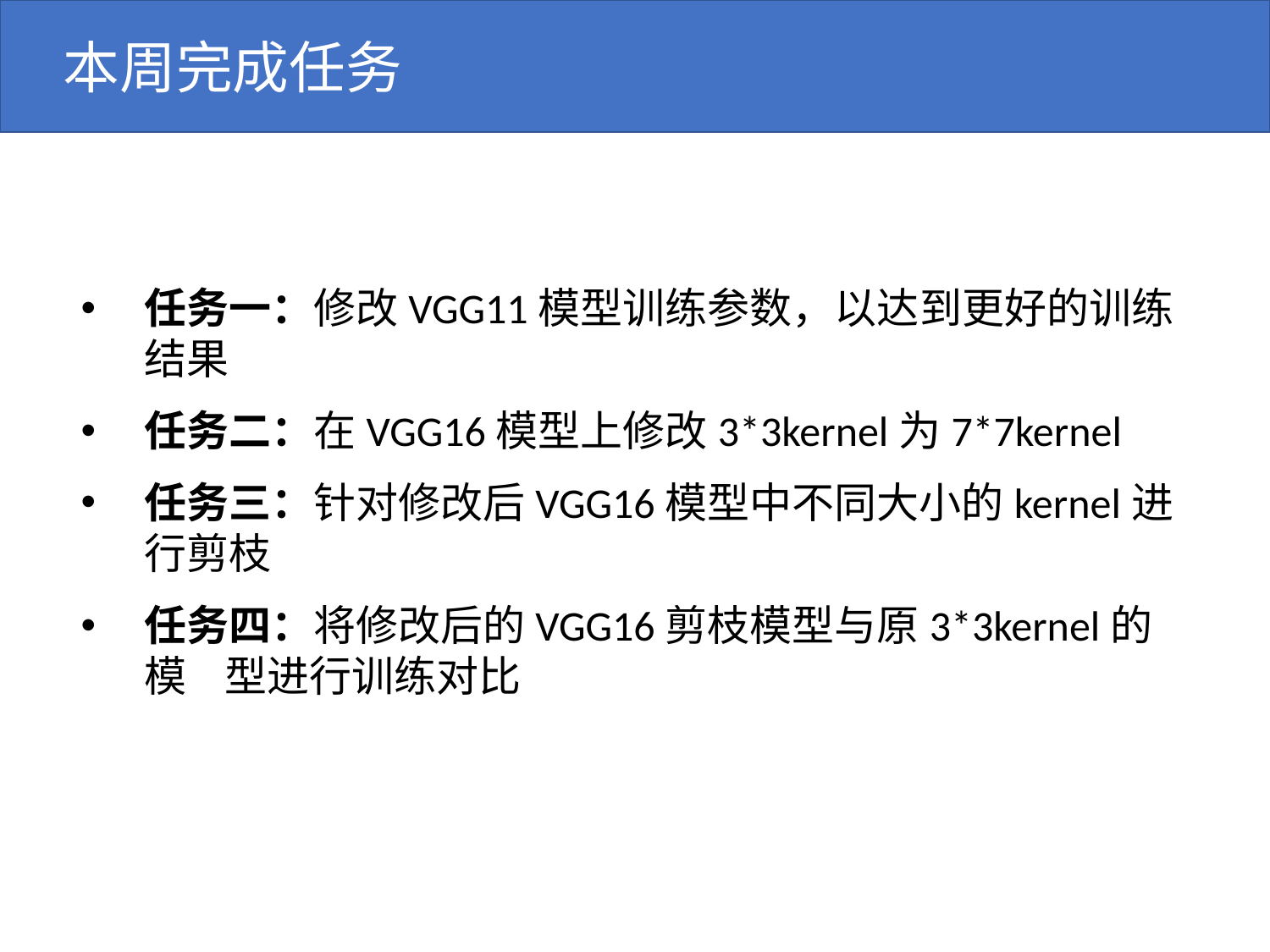

本周完成任务
任务一：修改VGG11模型训练参数，以达到更好的训练结果
任务二：在VGG16模型上修改3*3kernel为7*7kernel
任务三：针对修改后VGG16模型中不同大小的kernel进行剪枝
任务四：将修改后的VGG16剪枝模型与原3*3kernel的模    型进行训练对比